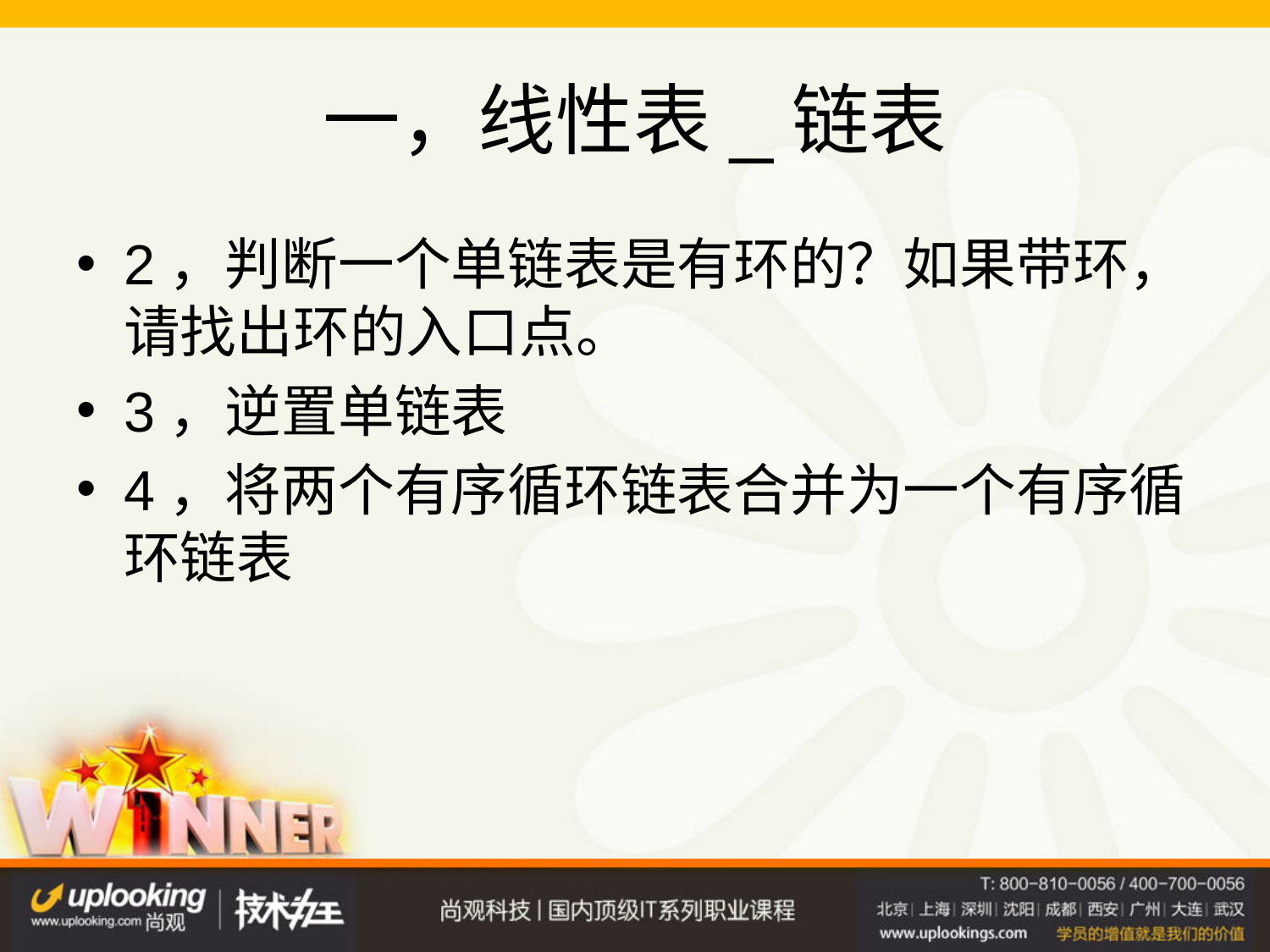

# 一，线性表_链表
2，判断一个单链表是有环的？如果带环，请找出环的入口点。
3，逆置单链表
4，将两个有序循环链表合并为一个有序循环链表